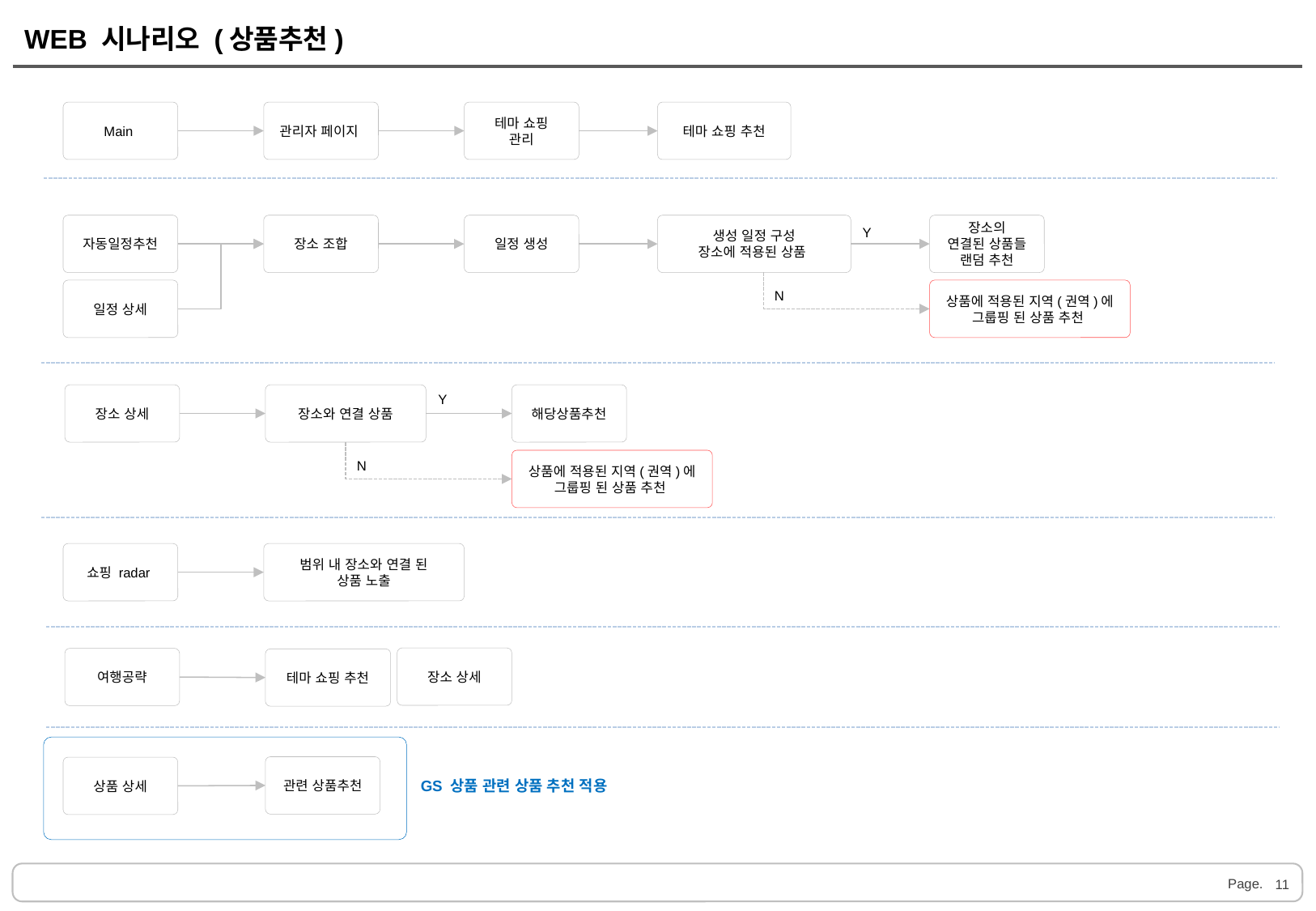

WEB 시나리오 (상품추천)
Main
관리자 페이지
테마 쇼핑
관리
테마 쇼핑 추천
자동일정추천
장소 조합
일정 생성
장소의
연결된 상품들 랜덤 추천
생성 일정 구성
장소에 적용된 상품
Y
일정 상세
상품에 적용된 지역(권역)에 그룹핑 된 상품 추천
N
장소 상세
장소와 연결 상품
해당상품추천
Y
상품에 적용된 지역(권역)에 그룹핑 된 상품 추천
N
쇼핑 radar
범위 내 장소와 연결 된
상품 노출
장소 상세
여행공략
테마 쇼핑 추천

관련 상품추천
상품 상세
GS 상품 관련 상품 추천 적용
11